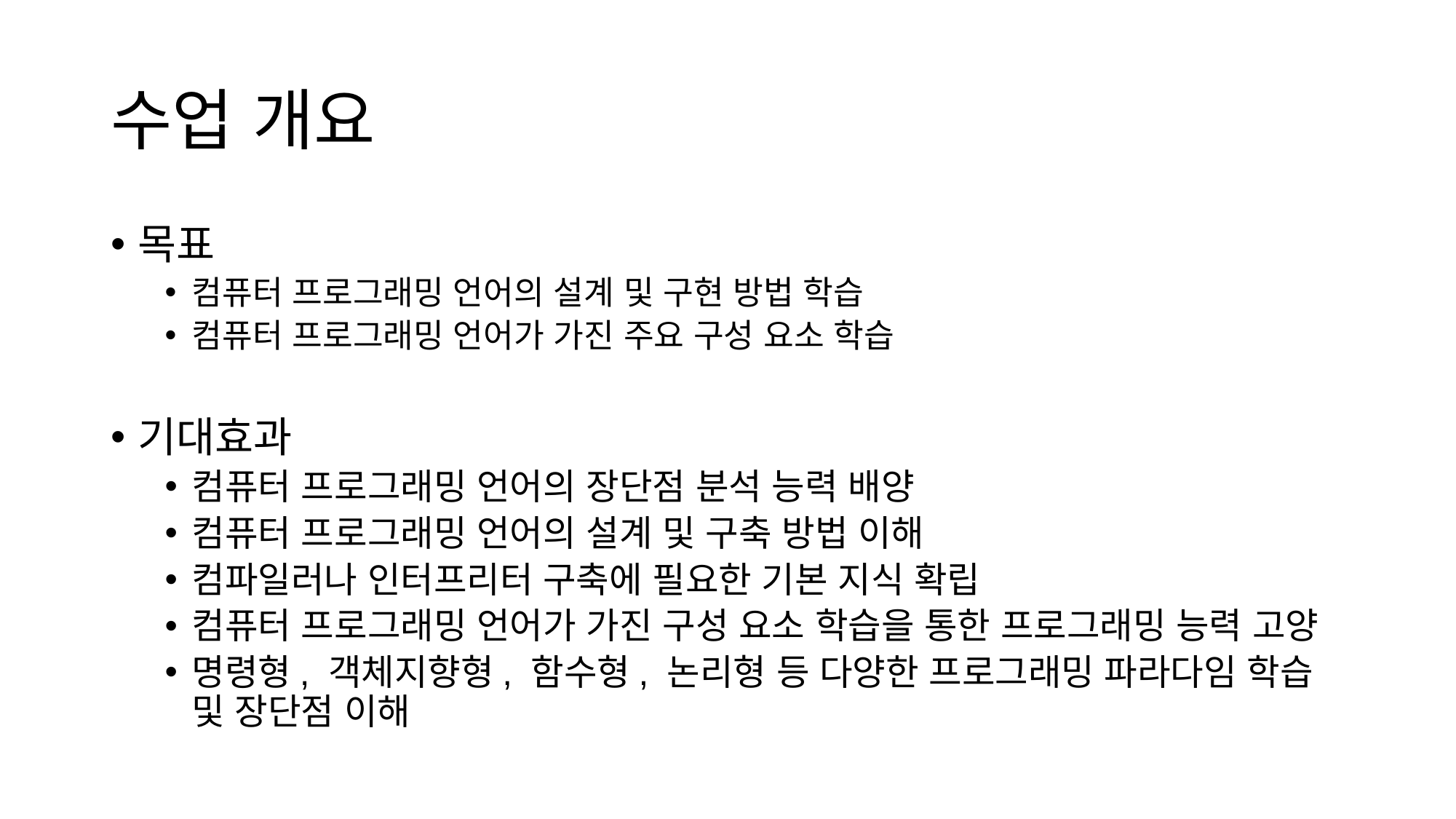

# 수업 개요
목표
컴퓨터 프로그래밍 언어의 설계 및 구현 방법 학습
컴퓨터 프로그래밍 언어가 가진 주요 구성 요소 학습

기대효과
컴퓨터 프로그래밍 언어의 장단점 분석 능력 배양
컴퓨터 프로그래밍 언어의 설계 및 구축 방법 이해
컴파일러나 인터프리터 구축에 필요한 기본 지식 확립
컴퓨터 프로그래밍 언어가 가진 구성 요소 학습을 통한 프로그래밍 능력 고양
명령형, 객체지향형, 함수형, 논리형 등 다양한 프로그래밍 파라다임 학습 및 장단점 이해